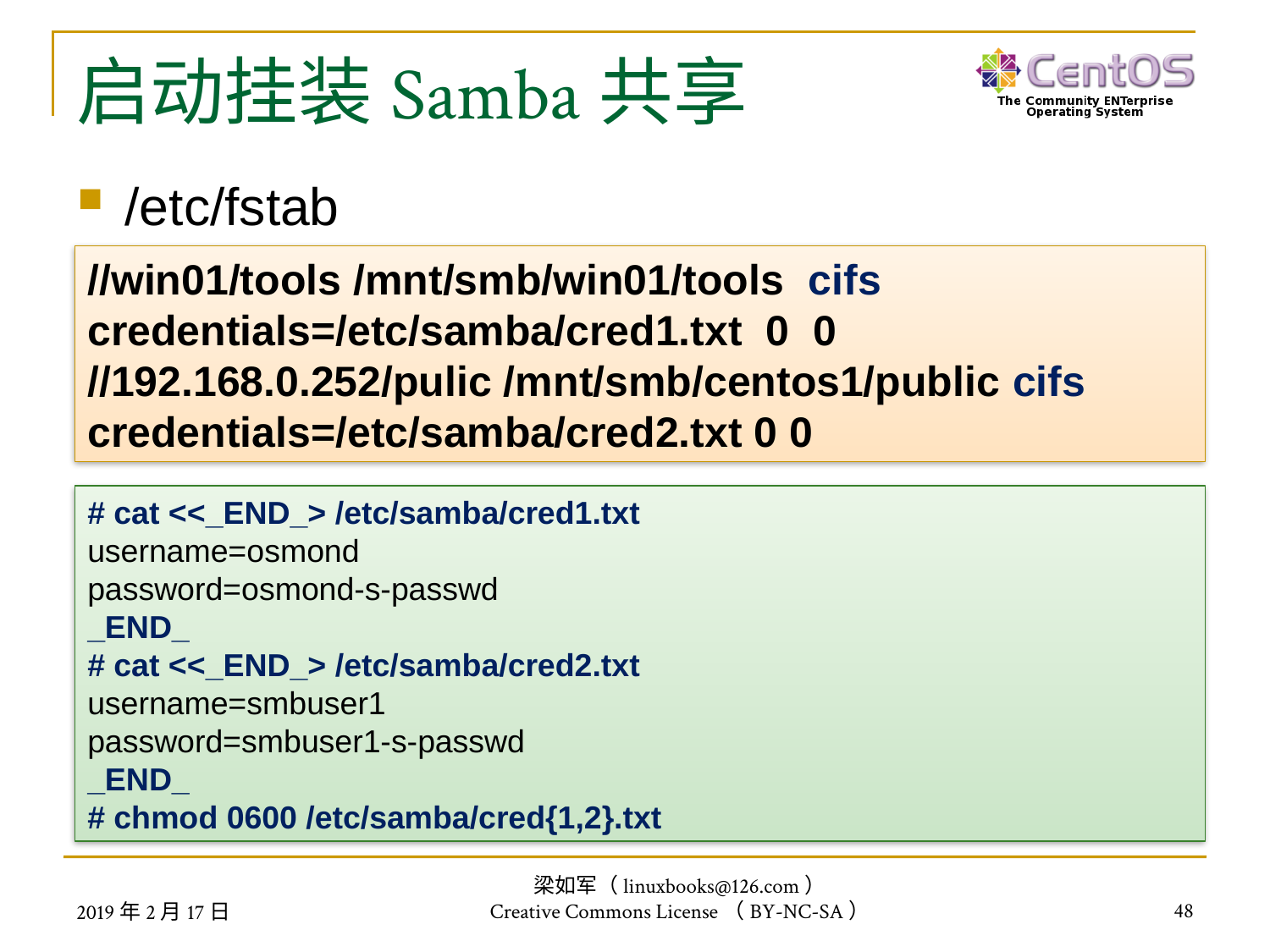

# 启动挂装Samba共享
/etc/fstab
//win01/tools /mnt/smb/win01/tools  cifs  credentials=/etc/samba/cred1.txt  0  0
//192.168.0.252/pulic /mnt/smb/centos1/public cifs credentials=/etc/samba/cred2.txt 0 0
# cat <<_END_> /etc/samba/cred1.txt
username=osmond
password=osmond-s-passwd
_END_
# cat <<_END_> /etc/samba/cred2.txt
username=smbuser1
password=smbuser1-s-passwd
_END_
# chmod 0600 /etc/samba/cred{1,2}.txt
梁如军（linuxbooks@126.com）
Creative Commons License（BY-NC-SA）
2019年2月17日
48